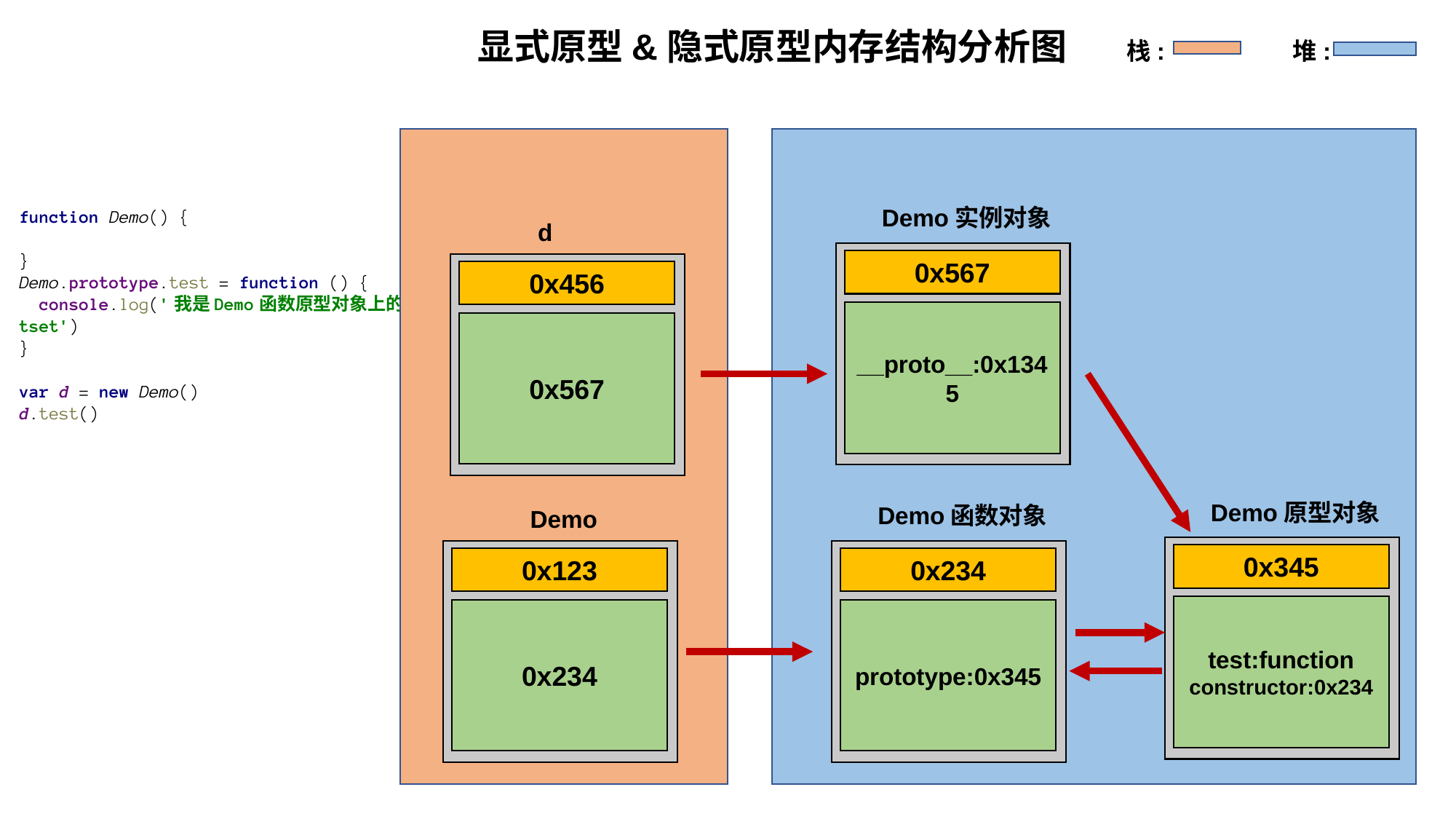

显式原型&隐式原型内存结构分析图
栈:
堆:

Demo实例对象
function Demo() {
}
Demo.prototype.test = function () {
  console.log('我是Demo函数原型对象上的tset')
}
var d = new Demo()
d.test()
d

0x567

0x456
__proto__:0x1345
0x567
Demo原型对象
Demo函数对象
Demo

0x345
0x123
0x234
test:function
constructor:0x234
0x234
prototype:0x345